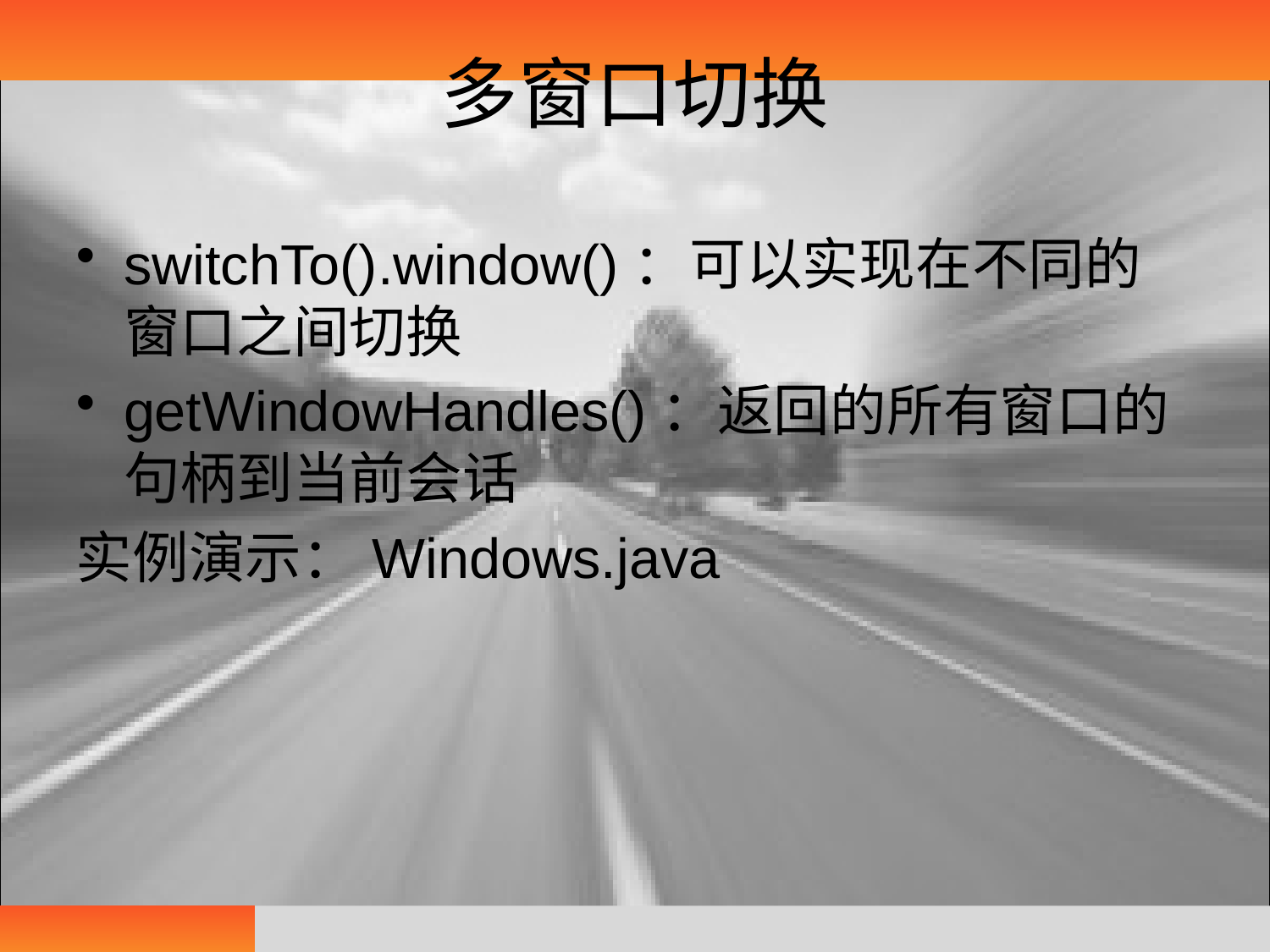

# 多窗口切换
switchTo().window()：可以实现在不同的窗口之间切换
getWindowHandles()：返回的所有窗口的句柄到当前会话
实例演示：Windows.java